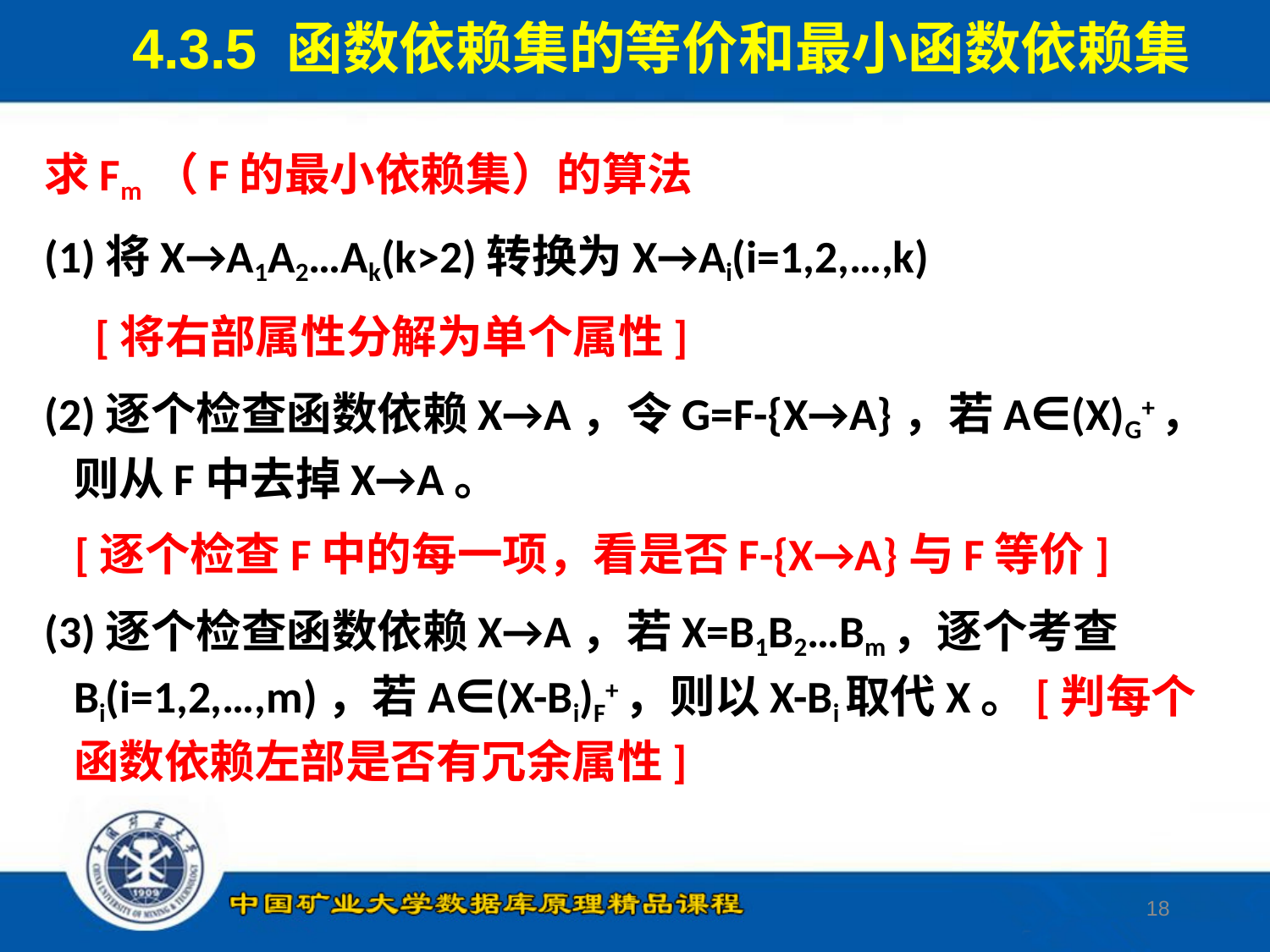

4.3.5 函数依赖集的等价和最小函数依赖集
求Fm （F的最小依赖集）的算法
(1)将X→A1A2…Ak(k>2)转换为X→Ai(i=1,2,…,k)
     [将右部属性分解为单个属性]
(2)逐个检查函数依赖X→A，令G=F-{X→A}，若A∈(X)G+，则从F中去掉X→A。
   [逐个检查F中的每一项，看是否F-{X→A}与F等价]
(3)逐个检查函数依赖X→A，若X=B1B2…Bm，逐个考查Bi(i=1,2,…,m)，若A∈(X-Bi)F+，则以X-Bi取代X。[判每个函数依赖左部是否有冗余属性]
18